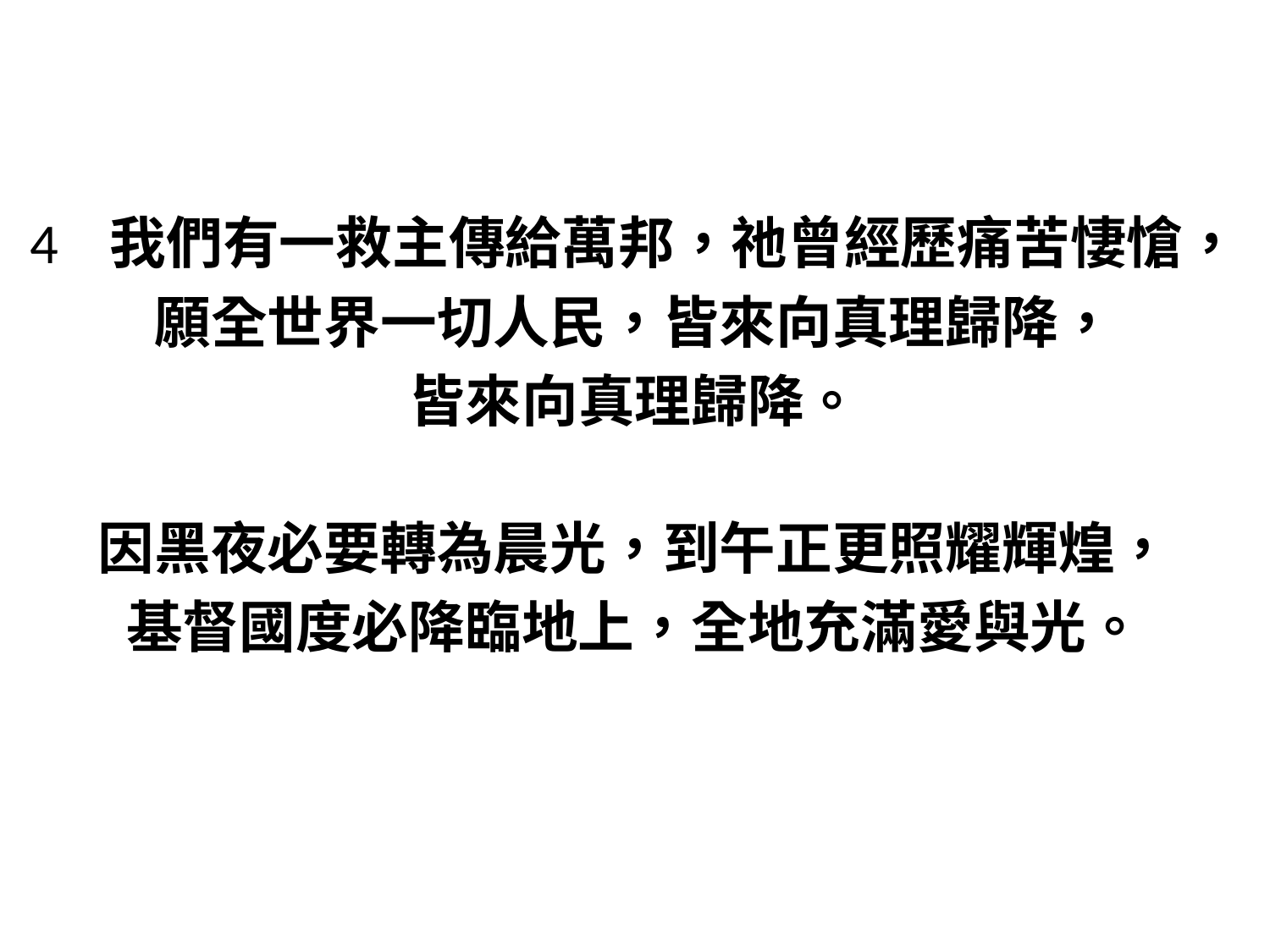

#
4   我們有一救主傳給萬邦，祂曾經歷痛苦悽愴，
願全世界一切人民，皆來向真理歸降，
皆來向真理歸降。
因黑夜必要轉為晨光，到午正更照耀輝煌，
基督國度必降臨地上，全地充滿愛與光。